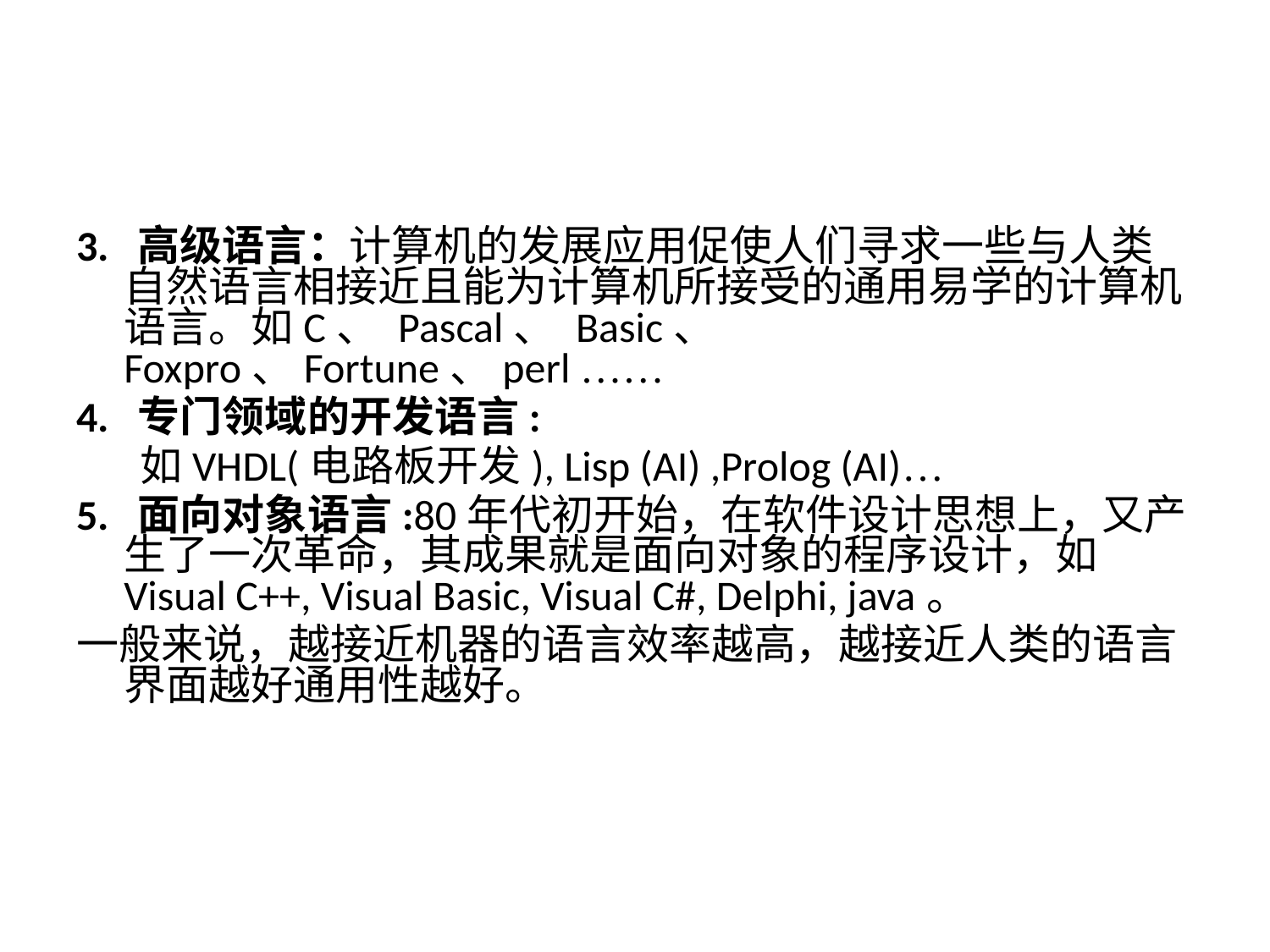

#
3.  高级语言：计算机的发展应用促使人们寻求一些与人类自然语言相接近且能为计算机所接受的通用易学的计算机语言。如C、 Pascal、 Basic、    Foxpro、Fortune、perl ……
4.  专门领域的开发语言:
如VHDL(电路板开发), Lisp (AI) ,Prolog (AI)…
5.  面向对象语言:80年代初开始，在软件设计思想上，又产生了一次革命，其成果就是面向对象的程序设计，如Visual C++, Visual Basic, Visual C#, Delphi, java。
一般来说，越接近机器的语言效率越高，越接近人类的语言界面越好通用性越好。